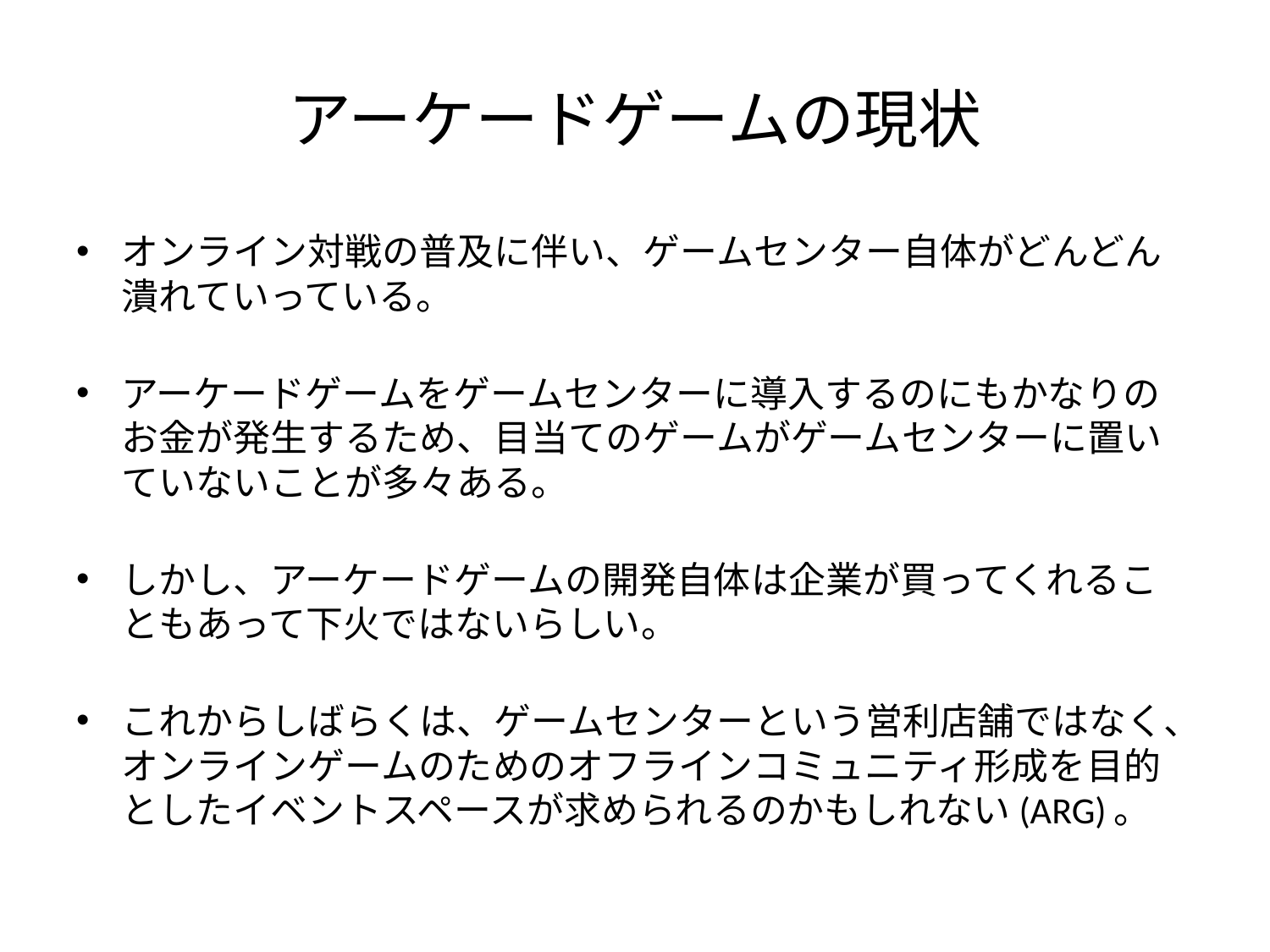

# アーケードゲームの現状
オンライン対戦の普及に伴い、ゲームセンター自体がどんどん潰れていっている。
アーケードゲームをゲームセンターに導入するのにもかなりのお金が発生するため、目当てのゲームがゲームセンターに置いていないことが多々ある。
しかし、アーケードゲームの開発自体は企業が買ってくれることもあって下火ではないらしい。
これからしばらくは、ゲームセンターという営利店舗ではなく、オンラインゲームのためのオフラインコミュニティ形成を目的としたイベントスペースが求められるのかもしれない(ARG)。